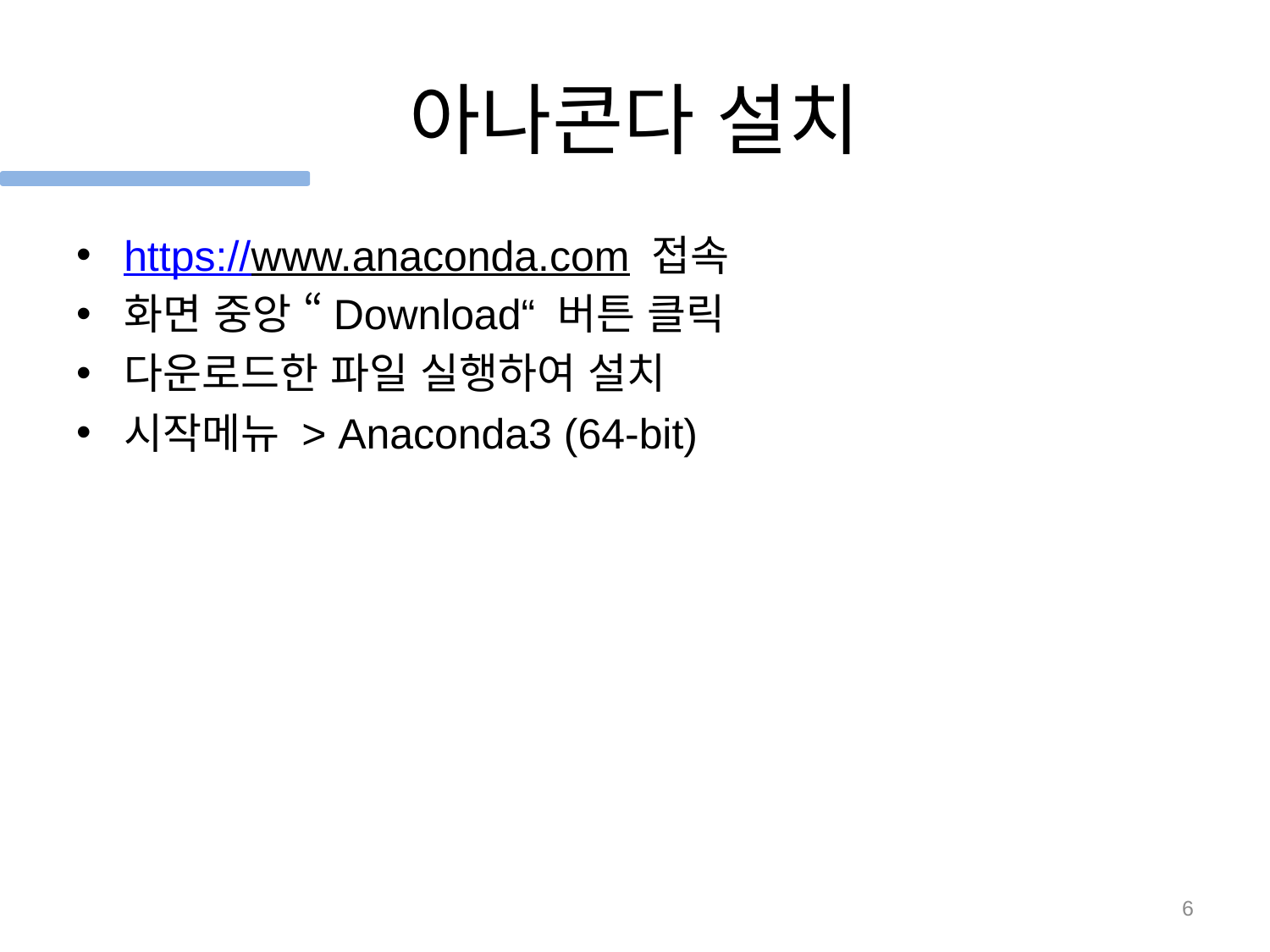

# 아나콘다 설치

https://www.anaconda.com 접속
화면 중앙 “Download“ 버튼 클릭
다운로드한 파일 실행하여 설치
시작메뉴 > Anaconda3 (64-bit)
6